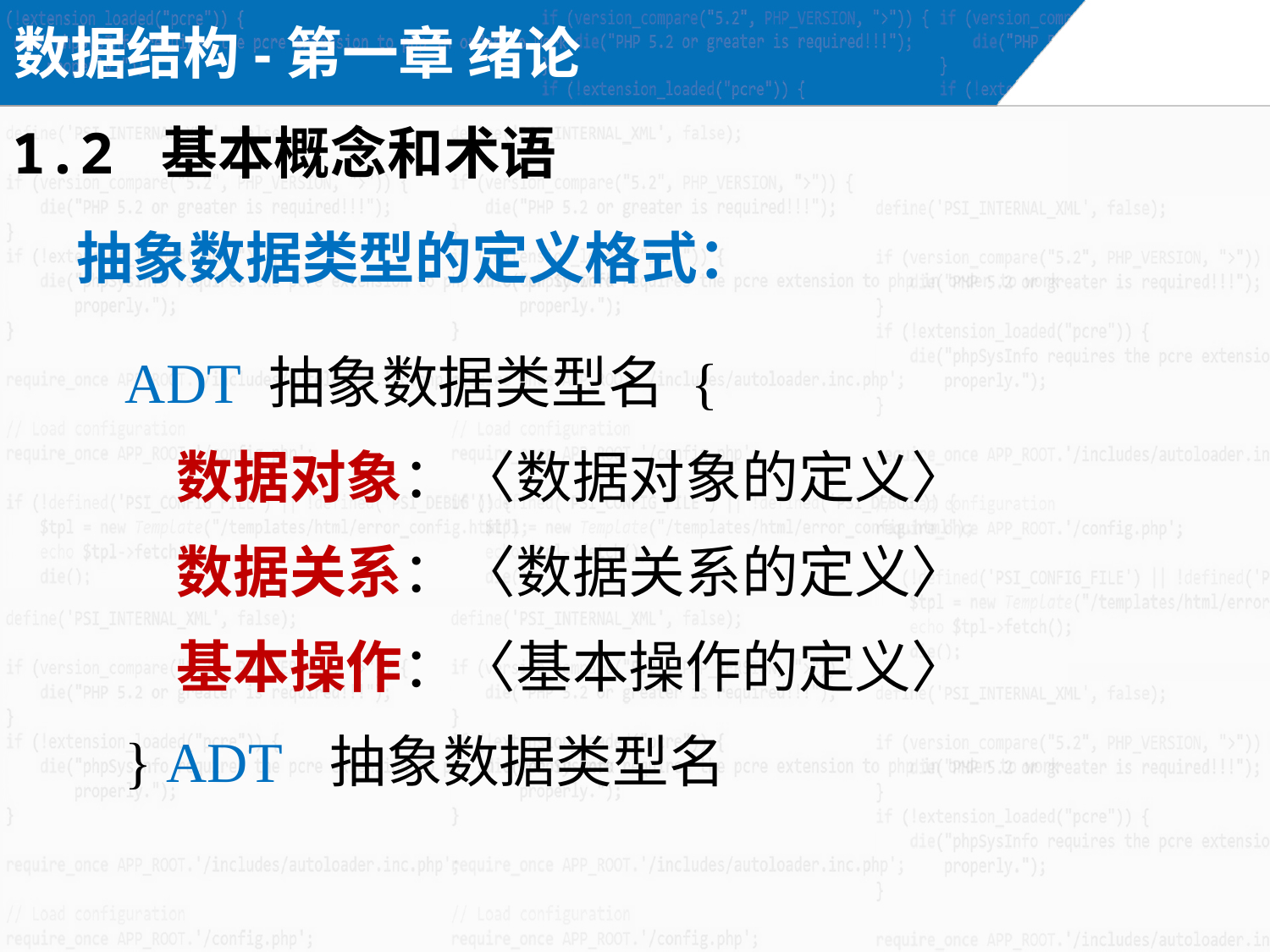

数据结构-第一章 绪论
1.2 基本概念和术语
抽象数据类型的定义格式：
ADT 抽象数据类型名 {
   数据对象：〈数据对象的定义〉
   数据关系：〈数据关系的定义〉
   基本操作：〈基本操作的定义〉
} ADT 抽象数据类型名